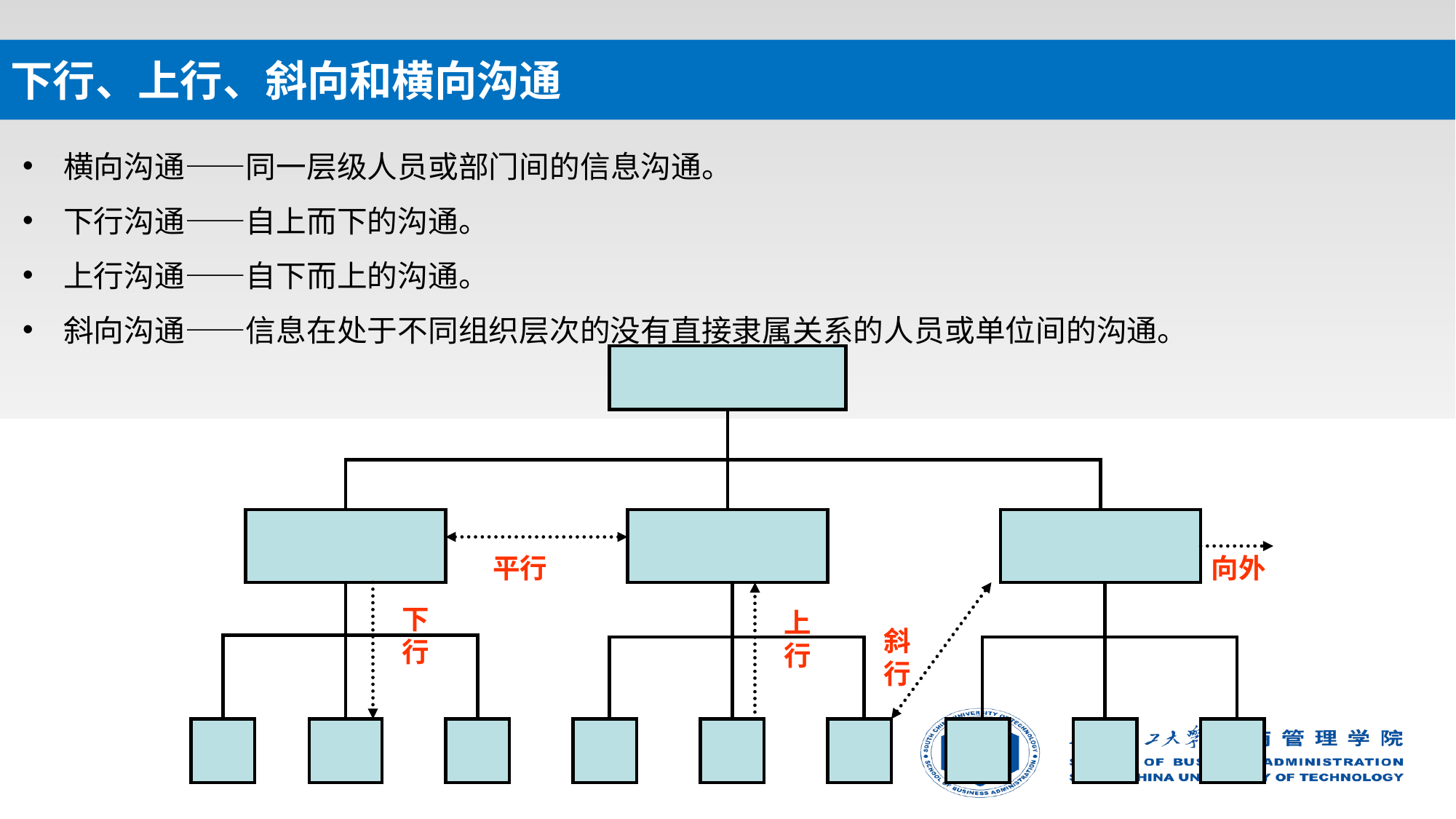

# 下行、上行、斜向和横向沟通
横向沟通——同一层级人员或部门间的信息沟通。
下行沟通——自上而下的沟通。
上行沟通——自下而上的沟通。
斜向沟通——信息在处于不同组织层次的没有直接隶属关系的人员或单位间的沟通。

平行
向外

下行
上行
斜行